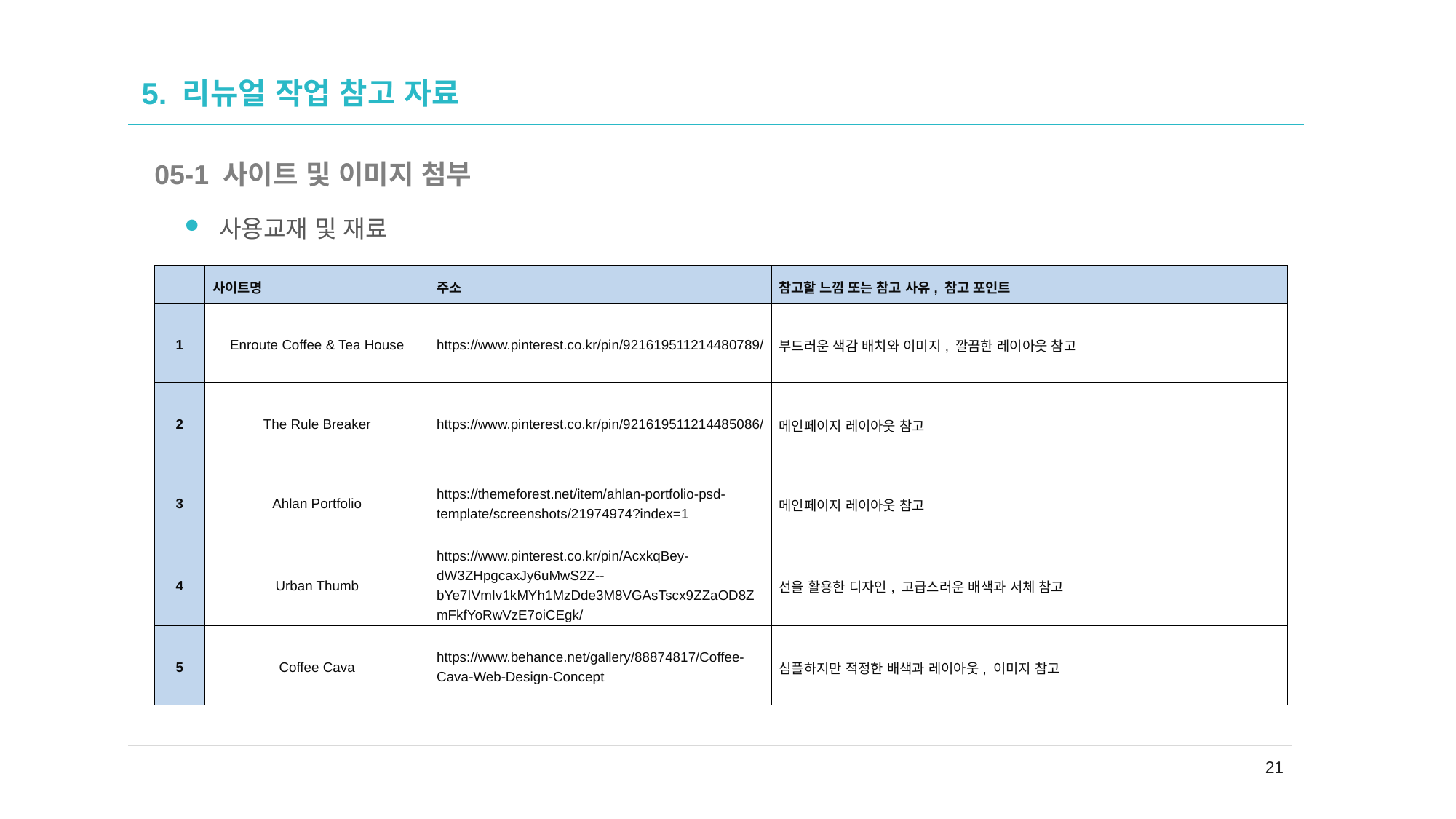

# 5. 리뉴얼 작업 참고 자료
05-1 사이트 및 이미지 첨부
사용교재 및 재료
|  | 사이트명 | 주소 | 참고할 느낌 또는 참고 사유, 참고 포인트 |
| --- | --- | --- | --- |
| 1 | Enroute Coffee & Tea House | https://www.pinterest.co.kr/pin/921619511214480789/ | 부드러운 색감 배치와 이미지, 깔끔한 레이아웃 참고 |
| 2 | The Rule Breaker | https://www.pinterest.co.kr/pin/921619511214485086/ | 메인페이지 레이아웃 참고 |
| 3 | Ahlan Portfolio | https://themeforest.net/item/ahlan-portfolio-psd-template/screenshots/21974974?index=1 | 메인페이지 레이아웃 참고 |
| 4 | Urban Thumb | https://www.pinterest.co.kr/pin/AcxkqBey-dW3ZHpgcaxJy6uMwS2Z--bYe7IVmIv1kMYh1MzDde3M8VGAsTscx9ZZaOD8ZmFkfYoRwVzE7oiCEgk/ | 선을 활용한 디자인, 고급스러운 배색과 서체 참고 |
| 5 | Coffee Cava | https://www.behance.net/gallery/88874817/Coffee-Cava-Web-Design-Concept | 심플하지만 적정한 배색과 레이아웃, 이미지 참고 |
21